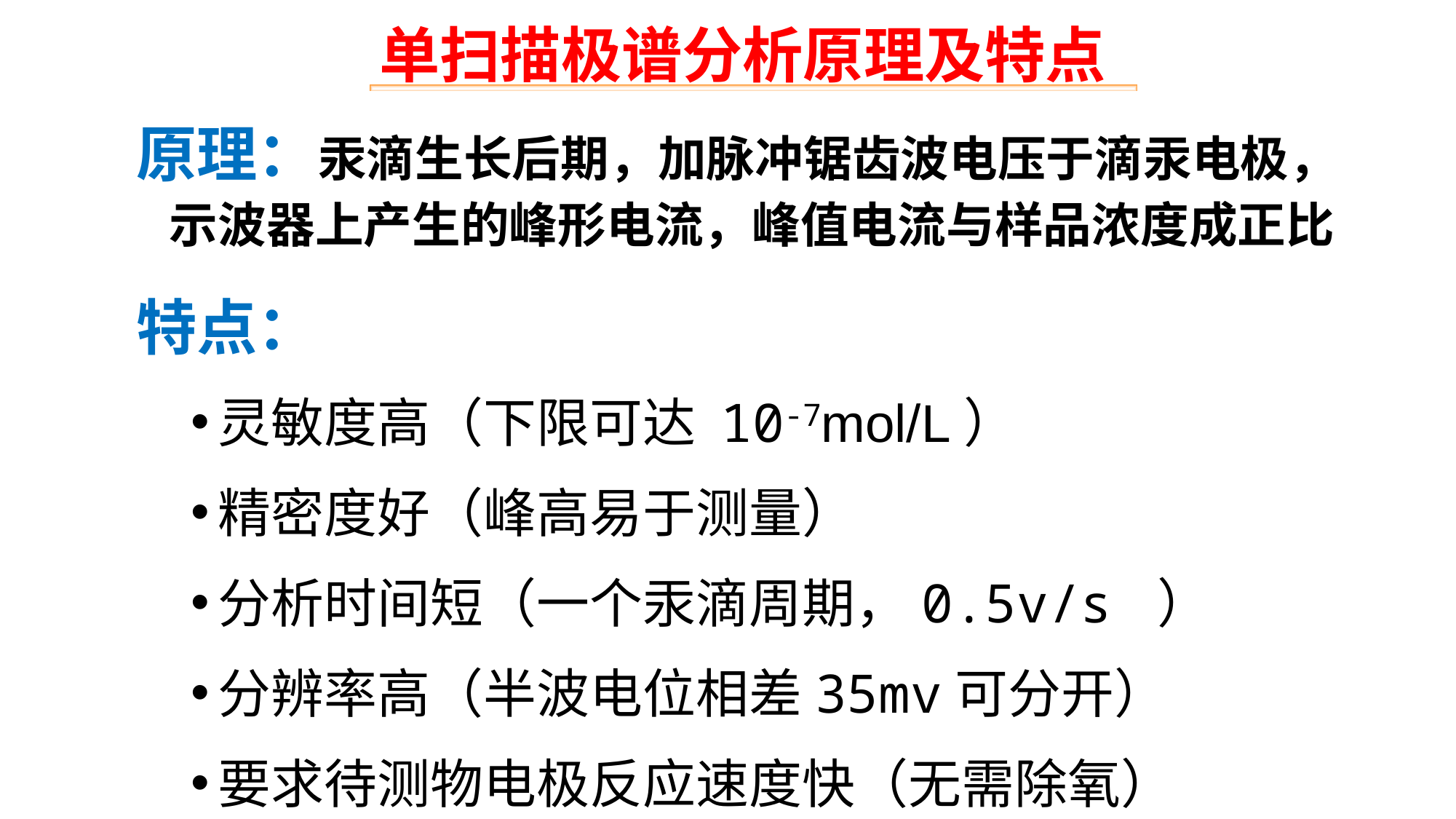

# 单扫描极谱分析原理及特点

原理：汞滴生长后期，加脉冲锯齿波电压于滴汞电极，
   示波器上产生的峰形电流，峰值电流与样品浓度成正比
特点：
灵敏度高（下限可达 10-7mol/L）
精密度好（峰高易于测量）
分析时间短（一个汞滴周期，0.5v/s ）
分辨率高（半波电位相差35mv可分开）
要求待测物电极反应速度快（无需除氧）